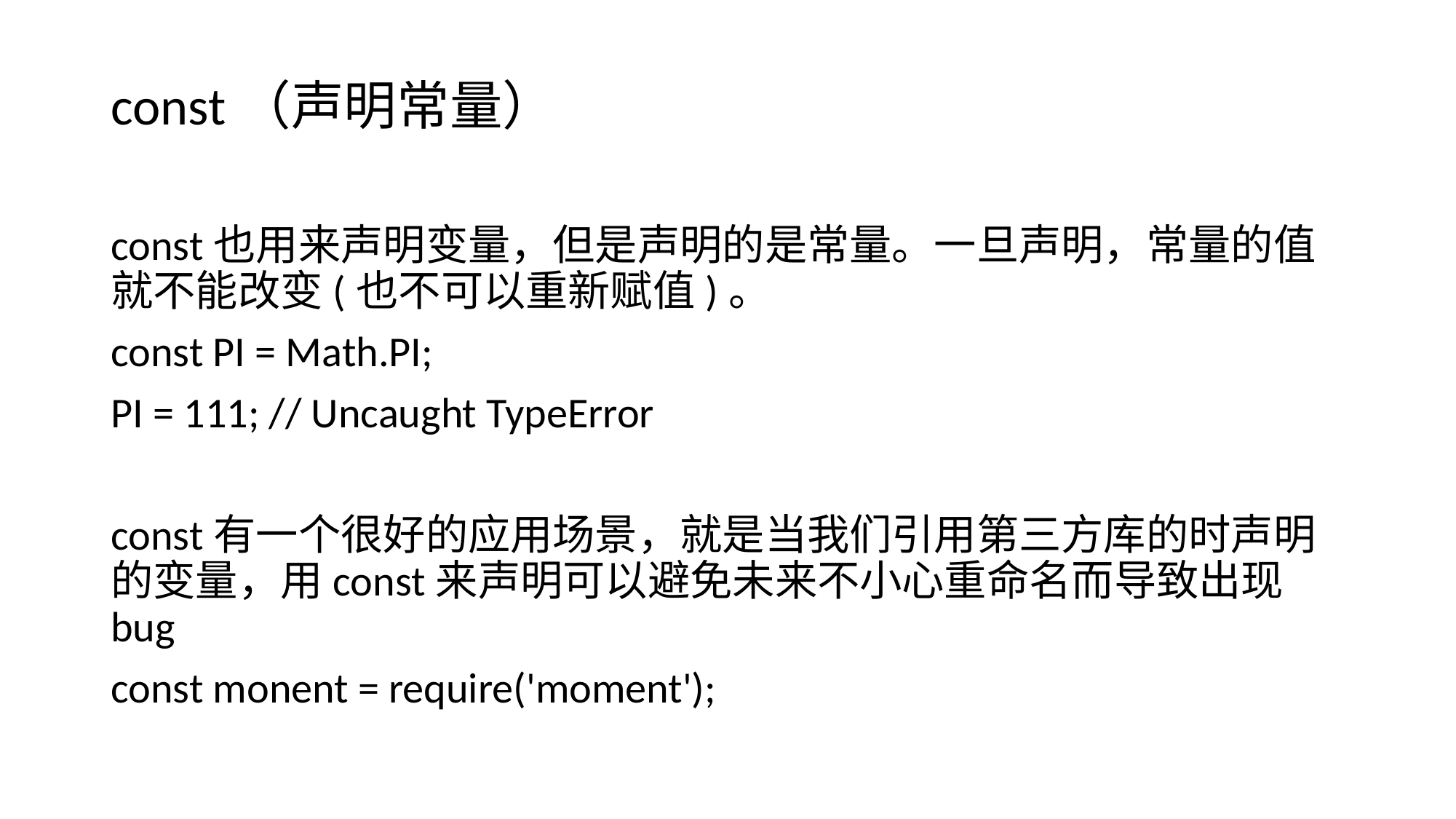

# const（声明常量）
const也用来声明变量，但是声明的是常量。一旦声明，常量的值就不能改变(也不可以重新赋值)。
const PI = Math.PI;
PI = 111; // Uncaught TypeError

const有一个很好的应用场景，就是当我们引用第三方库的时声明的变量，用const来声明可以避免未来不小心重命名而导致出现bug
const monent = require('moment');